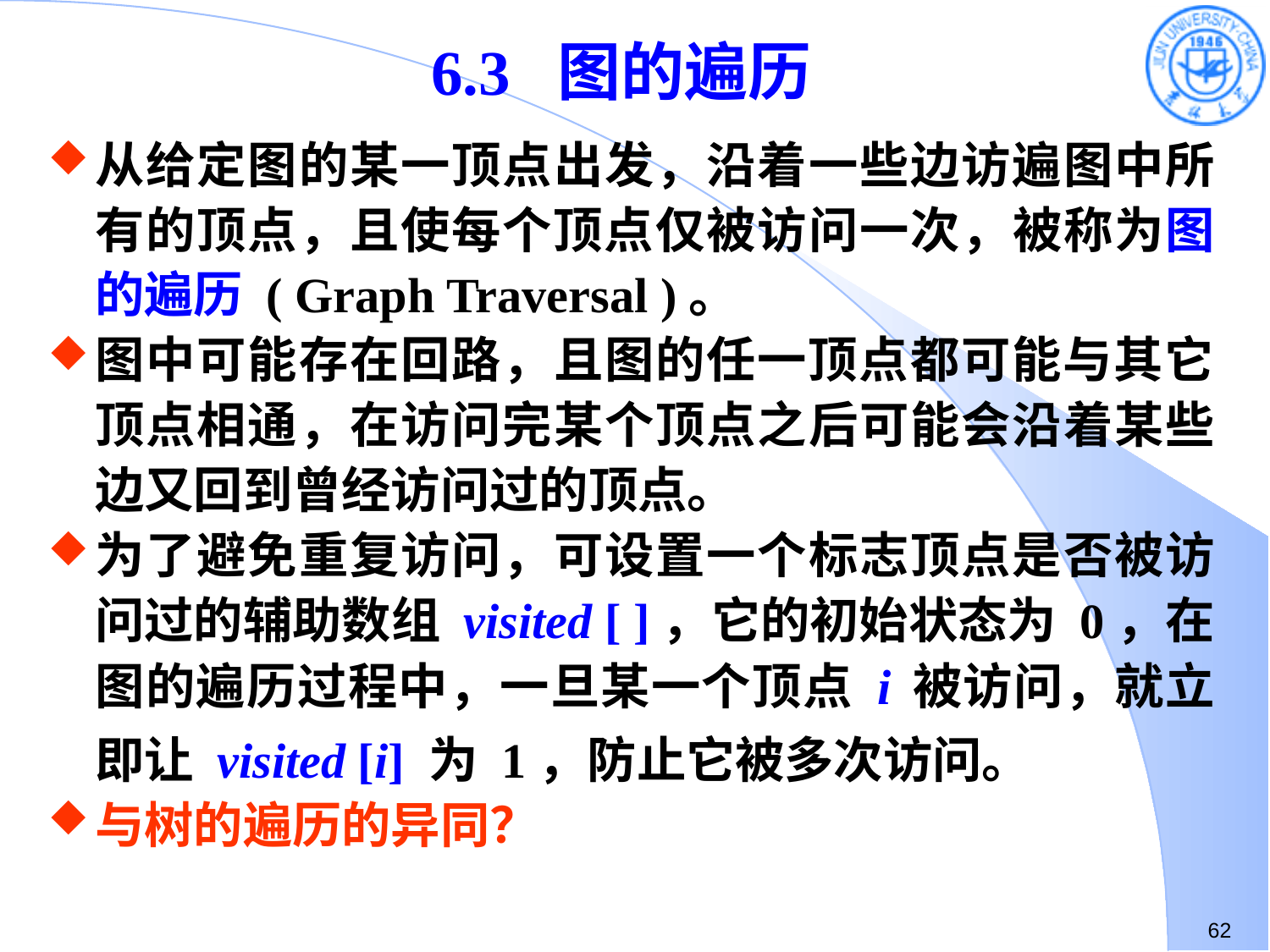

# 6.3  图的遍历
从给定图的某一顶点出发，沿着一些边访遍图中所有的顶点，且使每个顶点仅被访问一次，被称为图的遍历 ( Graph Traversal )。
图中可能存在回路，且图的任一顶点都可能与其它顶点相通，在访问完某个顶点之后可能会沿着某些边又回到曾经访问过的顶点。
为了避免重复访问，可设置一个标志顶点是否被访问过的辅助数组 visited [ ]，它的初始状态为 0，在图的遍历过程中，一旦某一个顶点 i 被访问，就立即让 visited [i] 为 1，防止它被多次访问。
与树的遍历的异同？